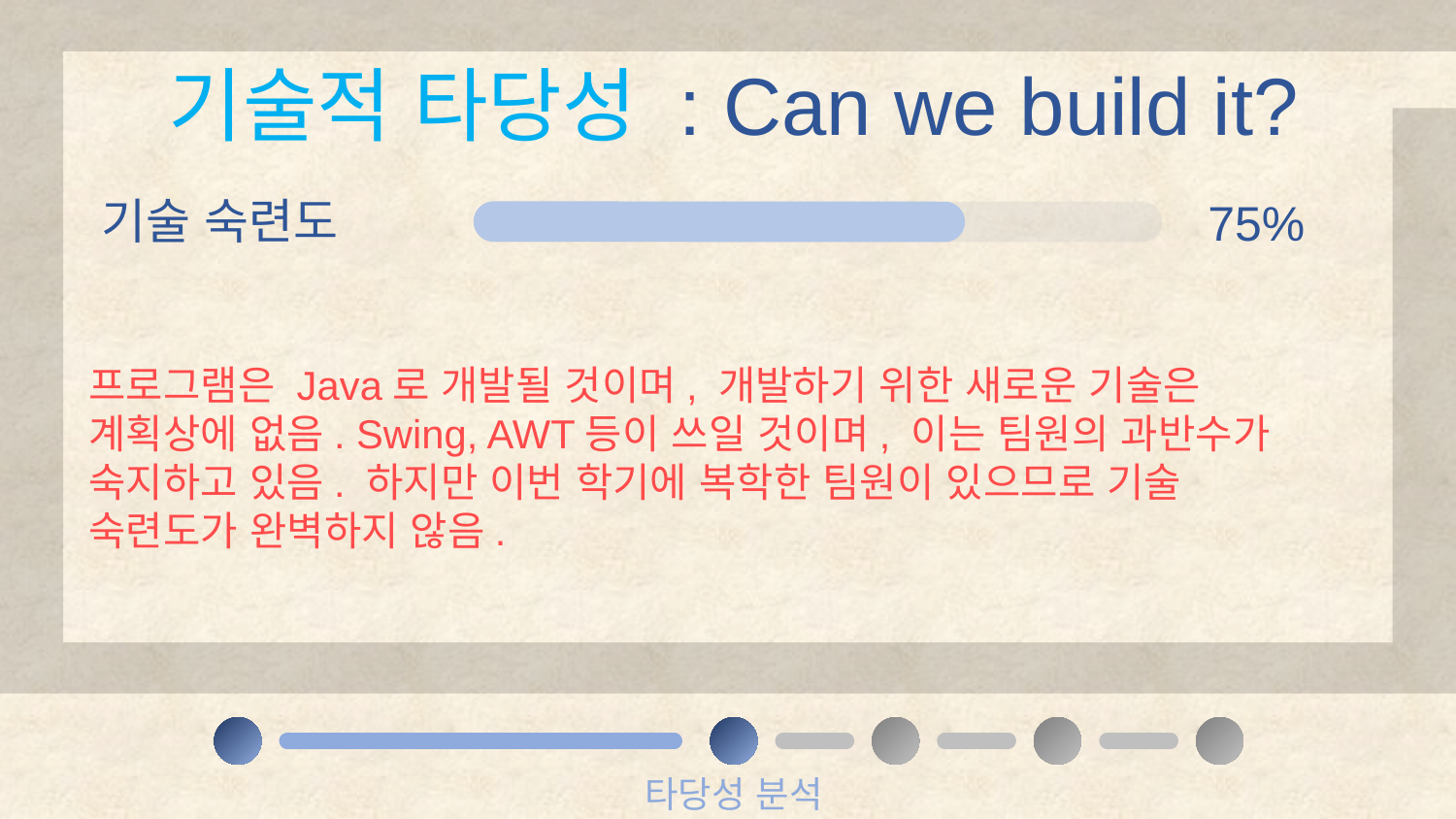

기술적 타당성 : Can we build it?
기술 숙련도
75%
프로그램은 Java로 개발될 것이며, 개발하기 위한 새로운 기술은 계획상에 없음. Swing, AWT등이 쓰일 것이며, 이는 팀원의 과반수가 숙지하고 있음. 하지만 이번 학기에 복학한 팀원이 있으므로 기술 숙련도가 완벽하지 않음.

타당성 분석